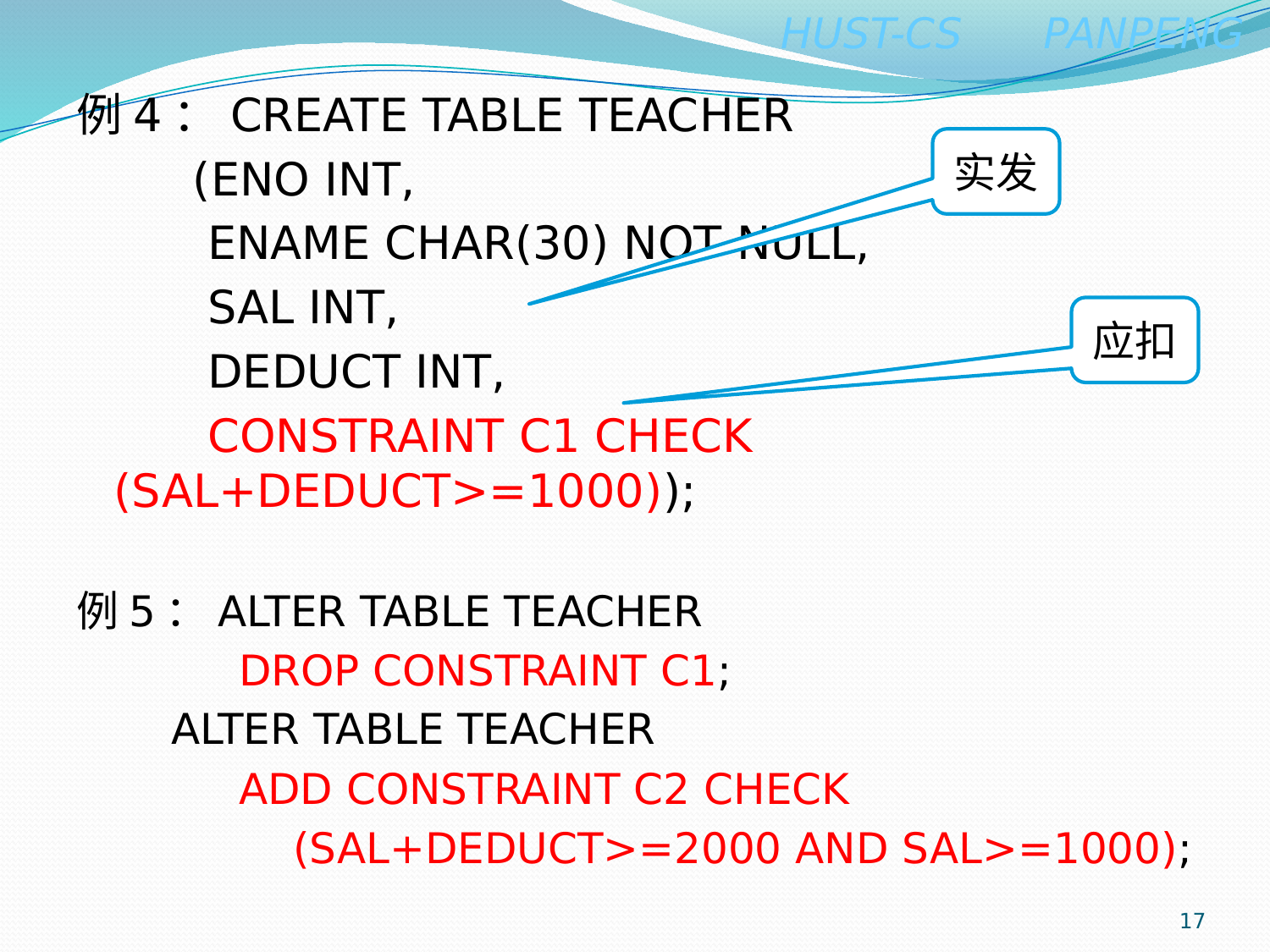

例4：CREATE TABLE TEACHER
        (ENO INT,
         ENAME CHAR(30) NOT NULL,
         SAL INT,
         DEDUCT INT,
         CONSTRAINT C1 CHECK (SAL+DEDUCT>=1000));

例5：ALTER TABLE TEACHER
            DROP CONSTRAINT C1;
       ALTER TABLE TEACHER
            ADD CONSTRAINT C2 CHECK
                (SAL+DEDUCT>=2000 AND SAL>=1000);
实发
应扣
17